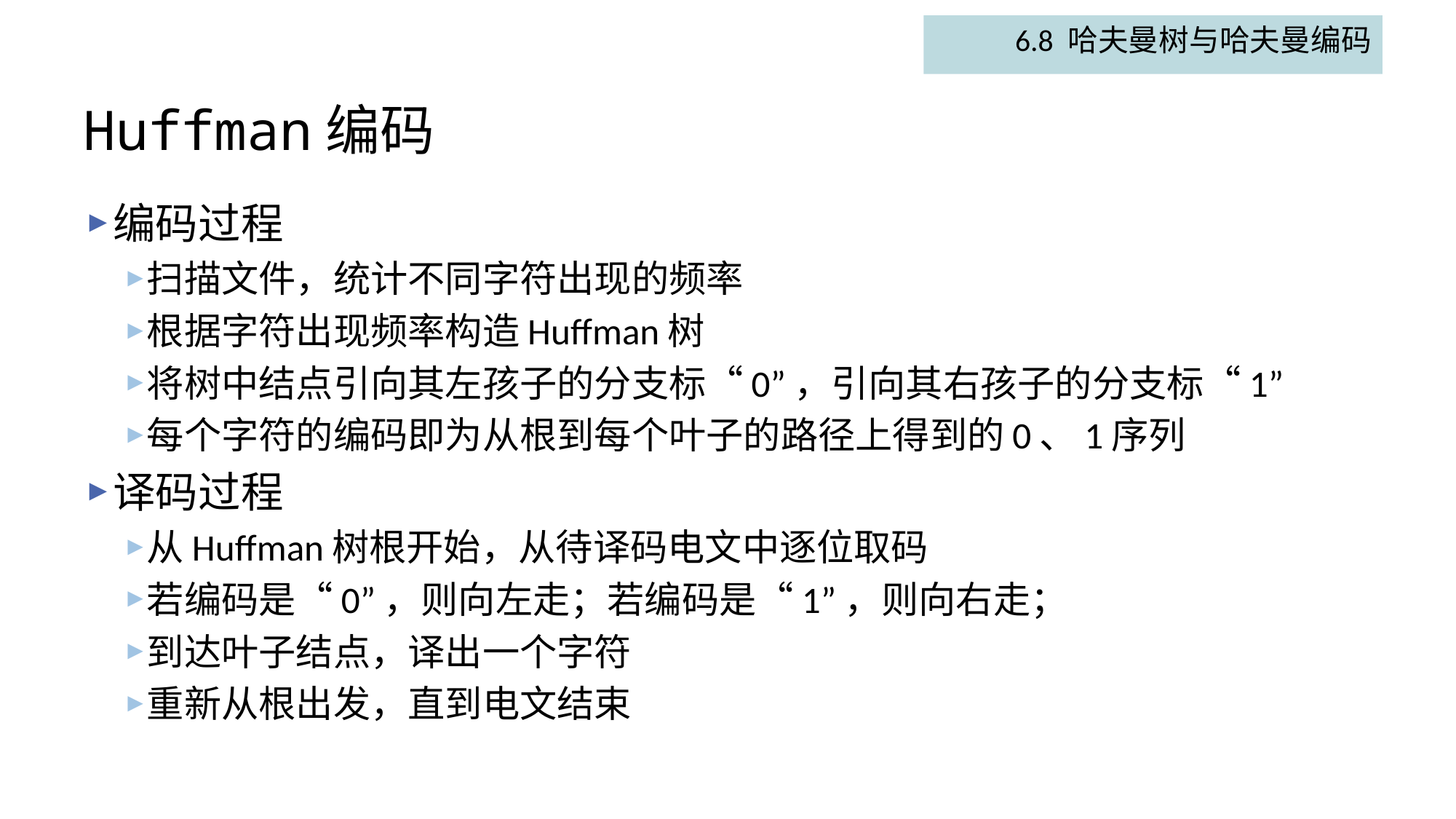

6.8 哈夫曼树与哈夫曼编码
# Huffman编码
编码过程
扫描文件，统计不同字符出现的频率
根据字符出现频率构造Huffman树
将树中结点引向其左孩子的分支标“0”，引向其右孩子的分支标“1”
每个字符的编码即为从根到每个叶子的路径上得到的0、1序列
译码过程
从Huffman树根开始，从待译码电文中逐位取码
若编码是“0”，则向左走；若编码是“1”，则向右走；
到达叶子结点，译出一个字符
重新从根出发，直到电文结束